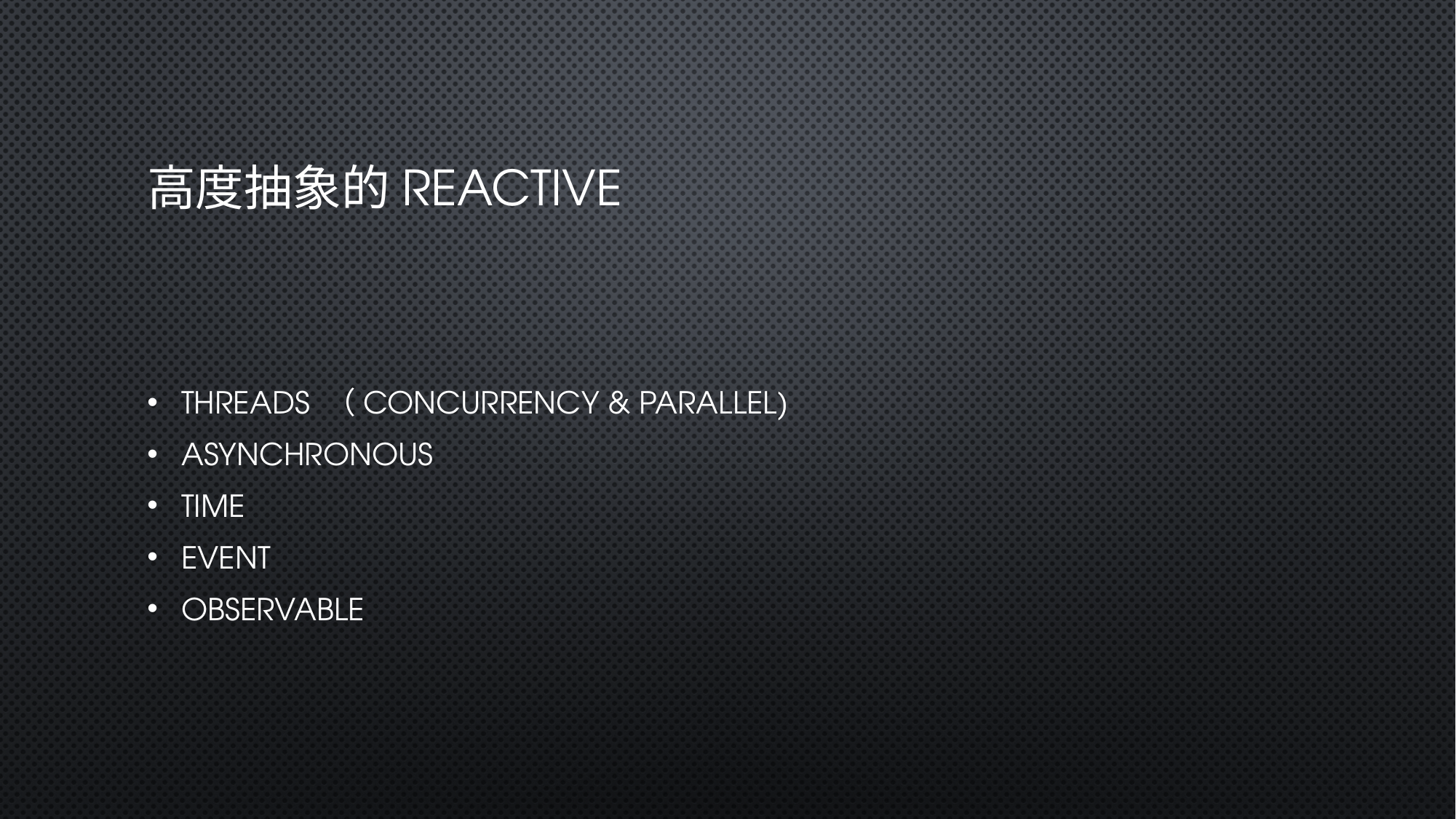

# 高度抽象的Reactive
Threads （Concurrency & Parallel)
Asynchronous
Time
Event
Observable